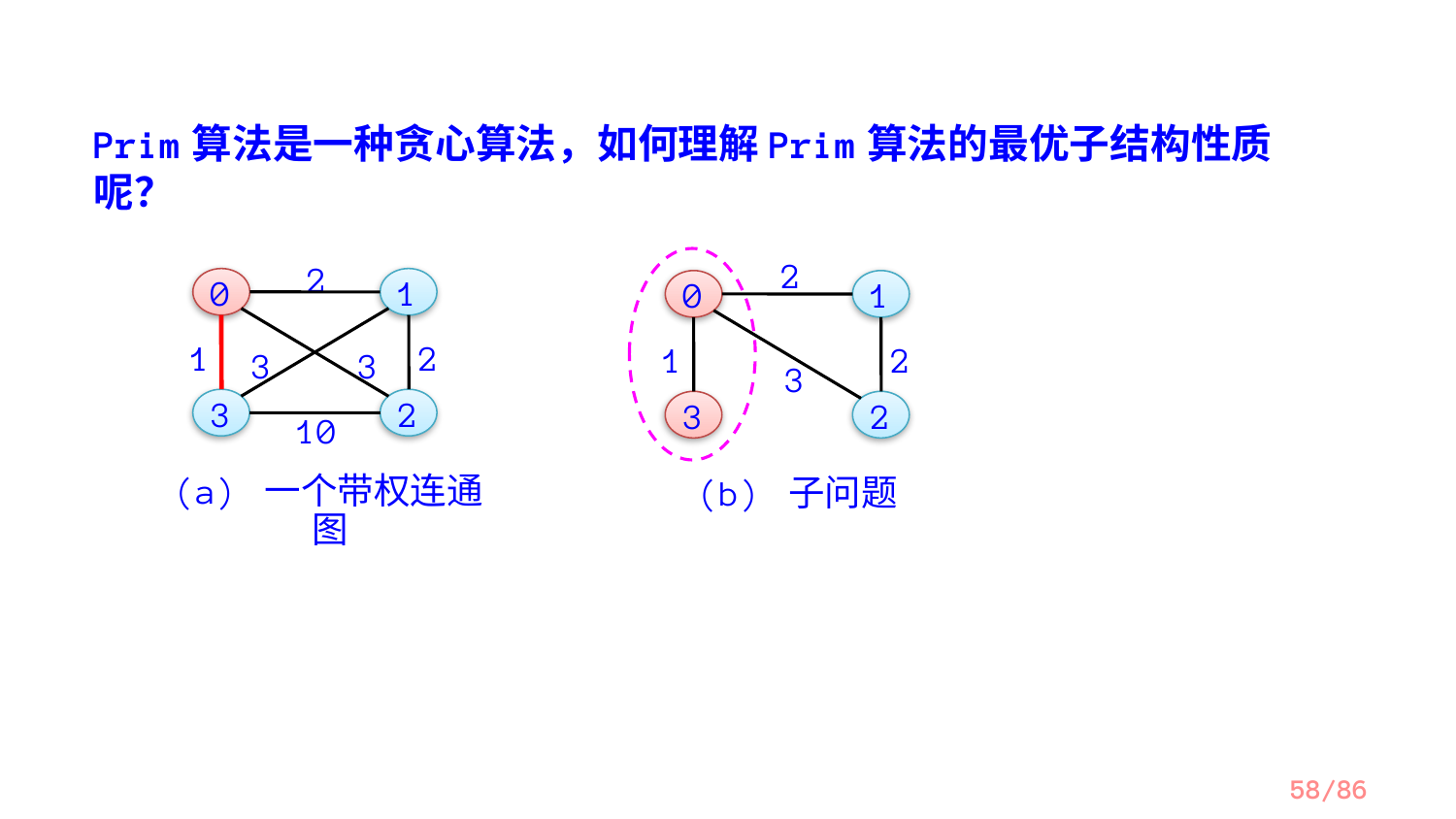

Prim算法是一种贪心算法，如何理解Prim算法的最优子结构性质呢？

2
2
0
1
0
1

1
2
1
2
3
3
3
3
2
3
2

10
(a) 一个带权连通图
(b) 子问题
58/86